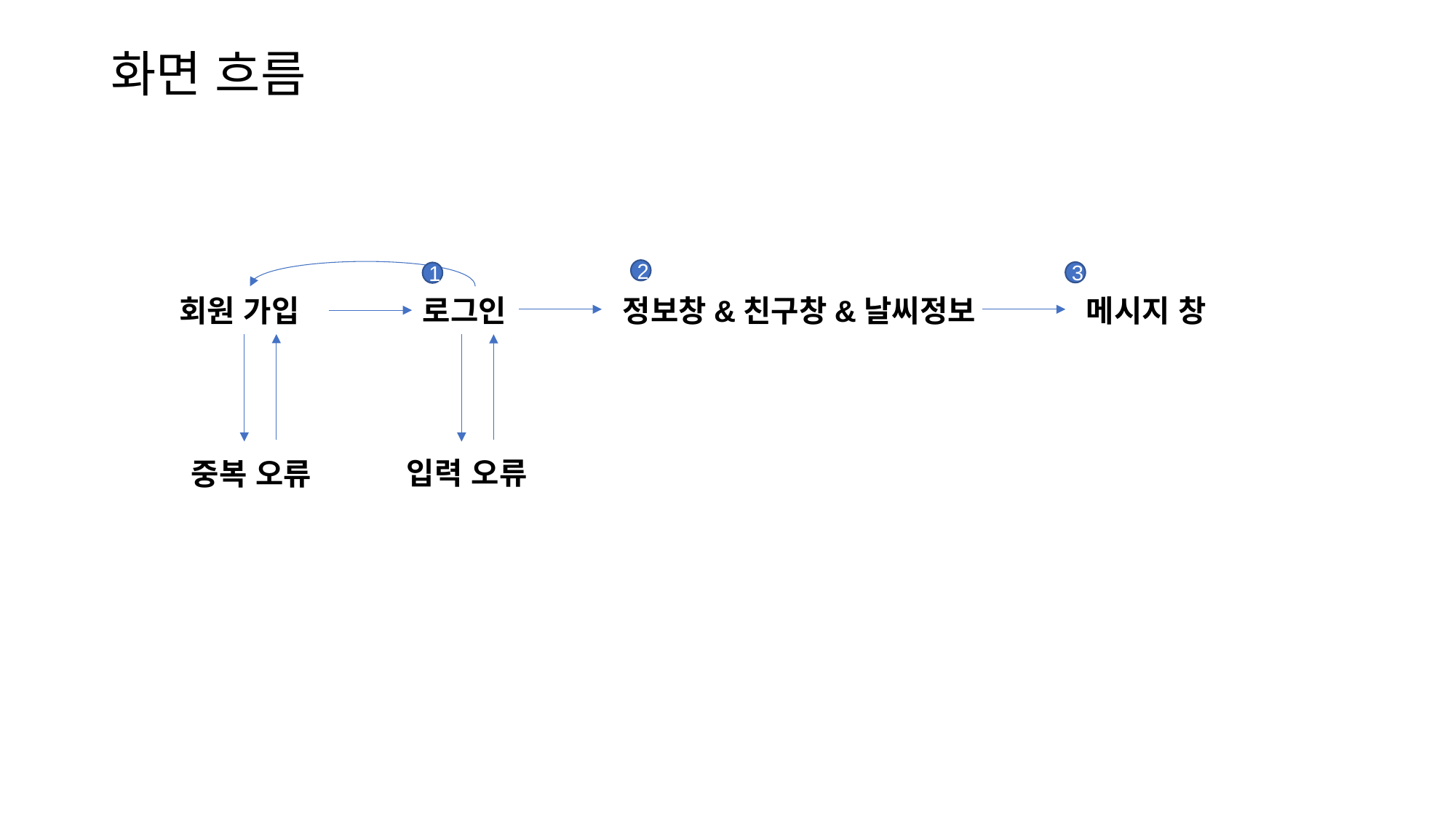

# 화면 흐름
2
3
1
회원 가입
로그인
정보창&친구창&날씨정보
메시지 창
입력 오류
중복 오류